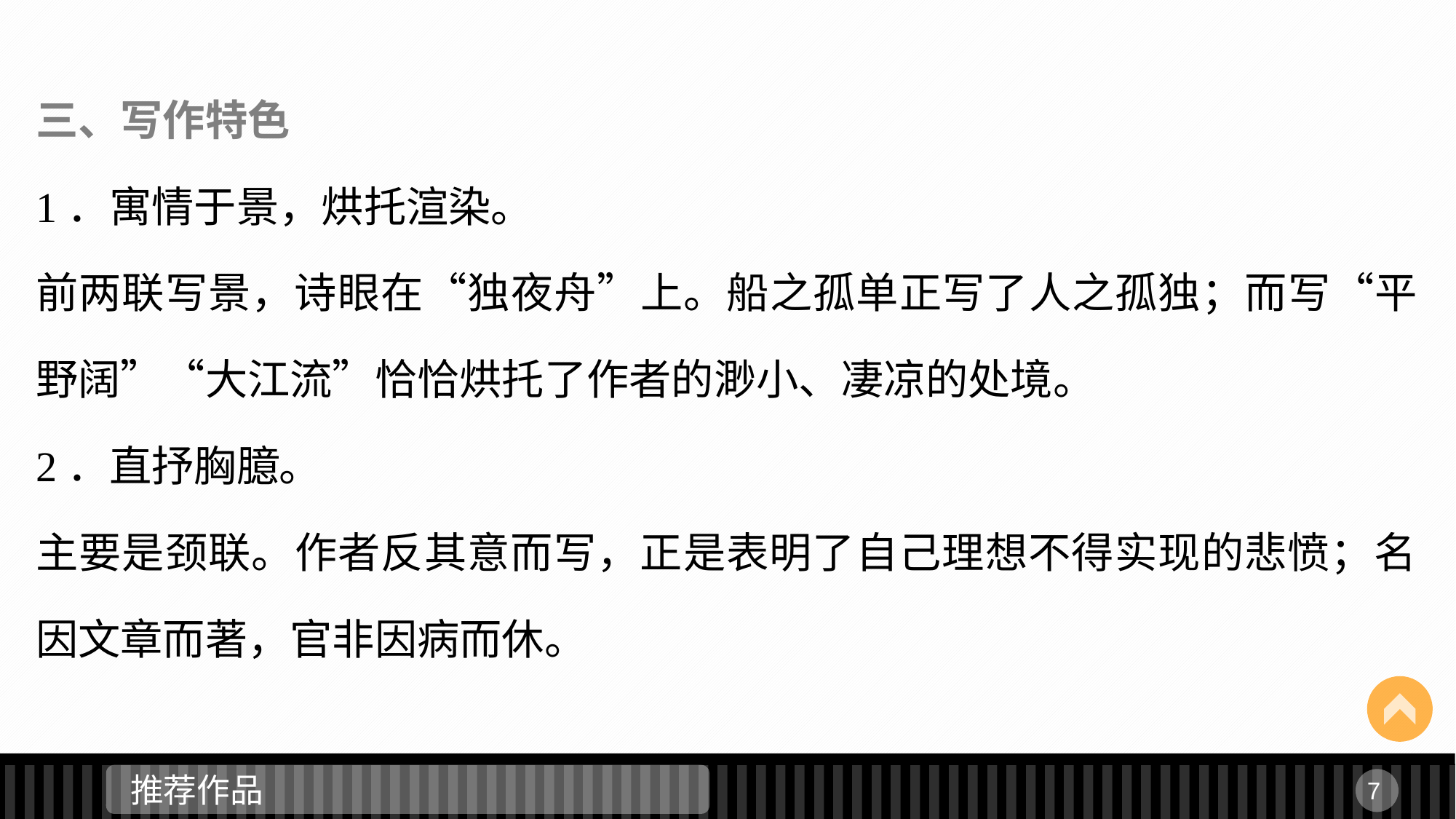

三、写作特色
1．寓情于景，烘托渲染。
前两联写景，诗眼在“独夜舟”上。船之孤单正写了人之孤独；而写“平野阔”“大江流”恰恰烘托了作者的渺小、凄凉的处境。
2．直抒胸臆。
主要是颈联。作者反其意而写，正是表明了自己理想不得实现的悲愤；名因文章而著，官非因病而休。